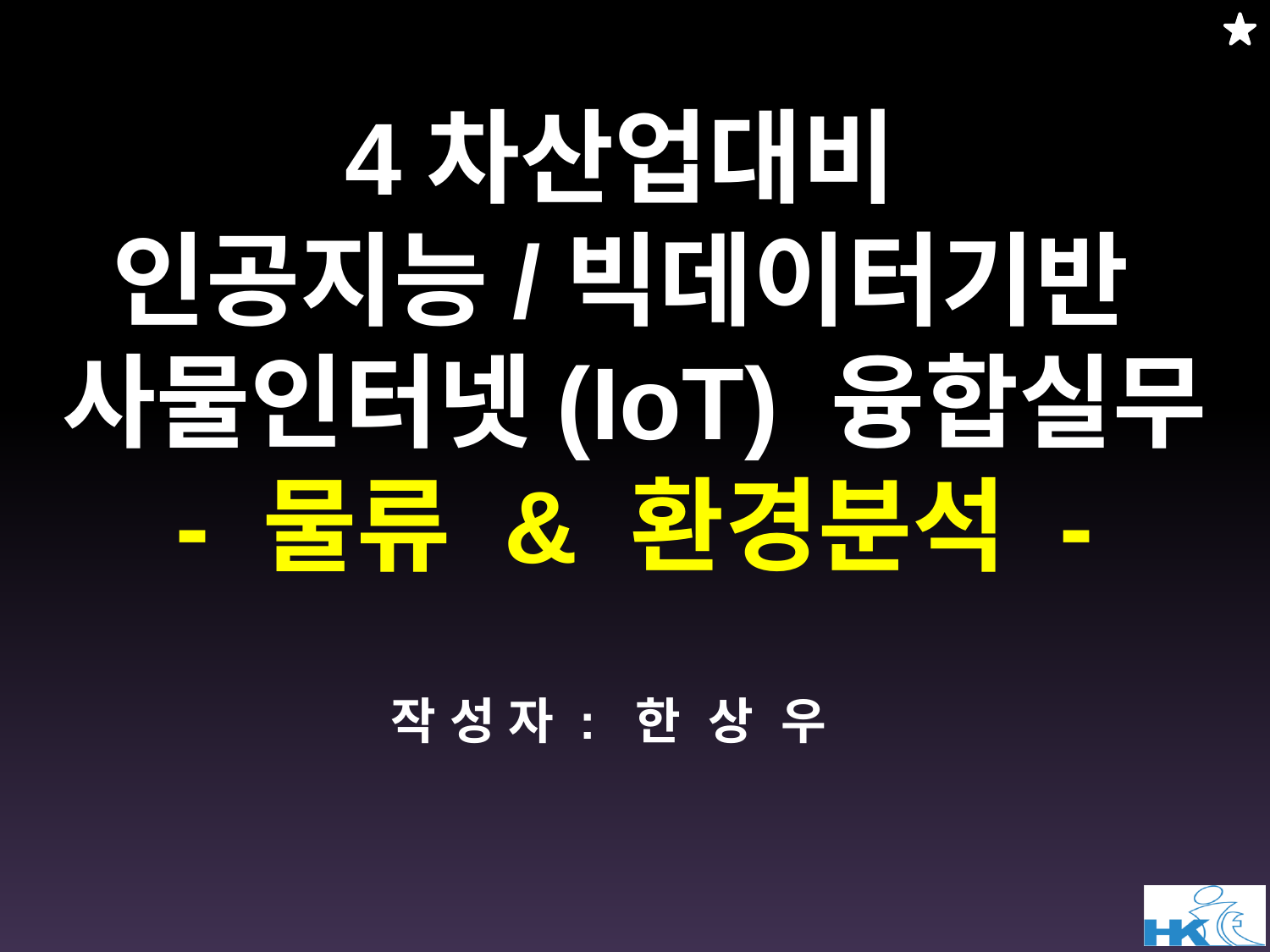

4차산업대비
인공지능/빅데이터기반
사물인터넷(IoT) 융합실무
- 물류 & 환경분석 -
작 성 자 :  한  상  우